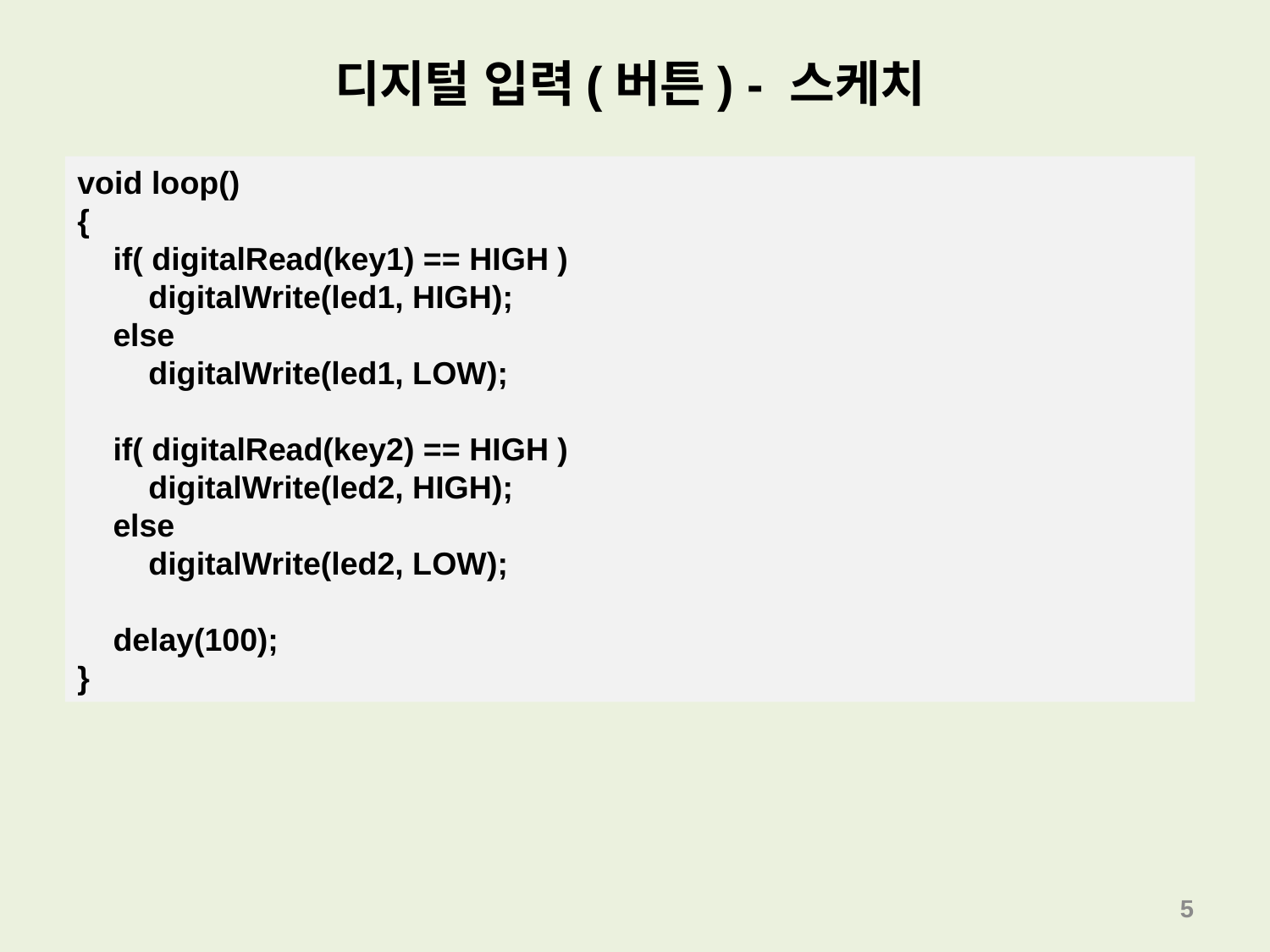

디지털 입력(버튼) - 스케치
void loop()
{
    if( digitalRead(key1) == HIGH )
        digitalWrite(led1, HIGH);
    else
        digitalWrite(led1, LOW);

    if( digitalRead(key2) == HIGH )
        digitalWrite(led2, HIGH);
    else
        digitalWrite(led2, LOW);

    delay(100);
}

5